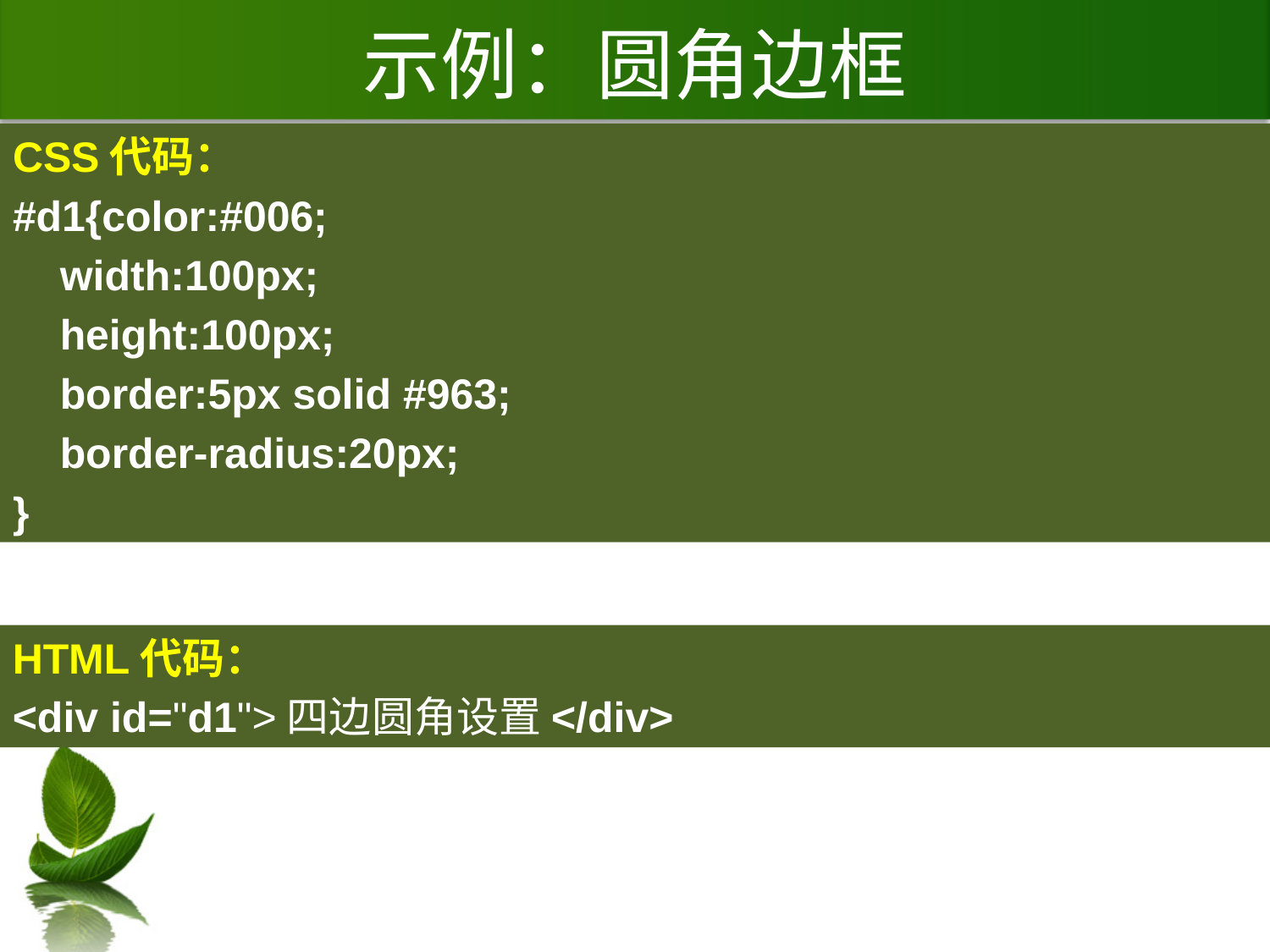

# 示例：圆角边框
CSS代码：
#d1{color:#006;
    width:100px;
    height:100px;
    border:5px solid #963;
    border-radius:20px;
}
HTML代码：
<div id="d1">四边圆角设置</div>